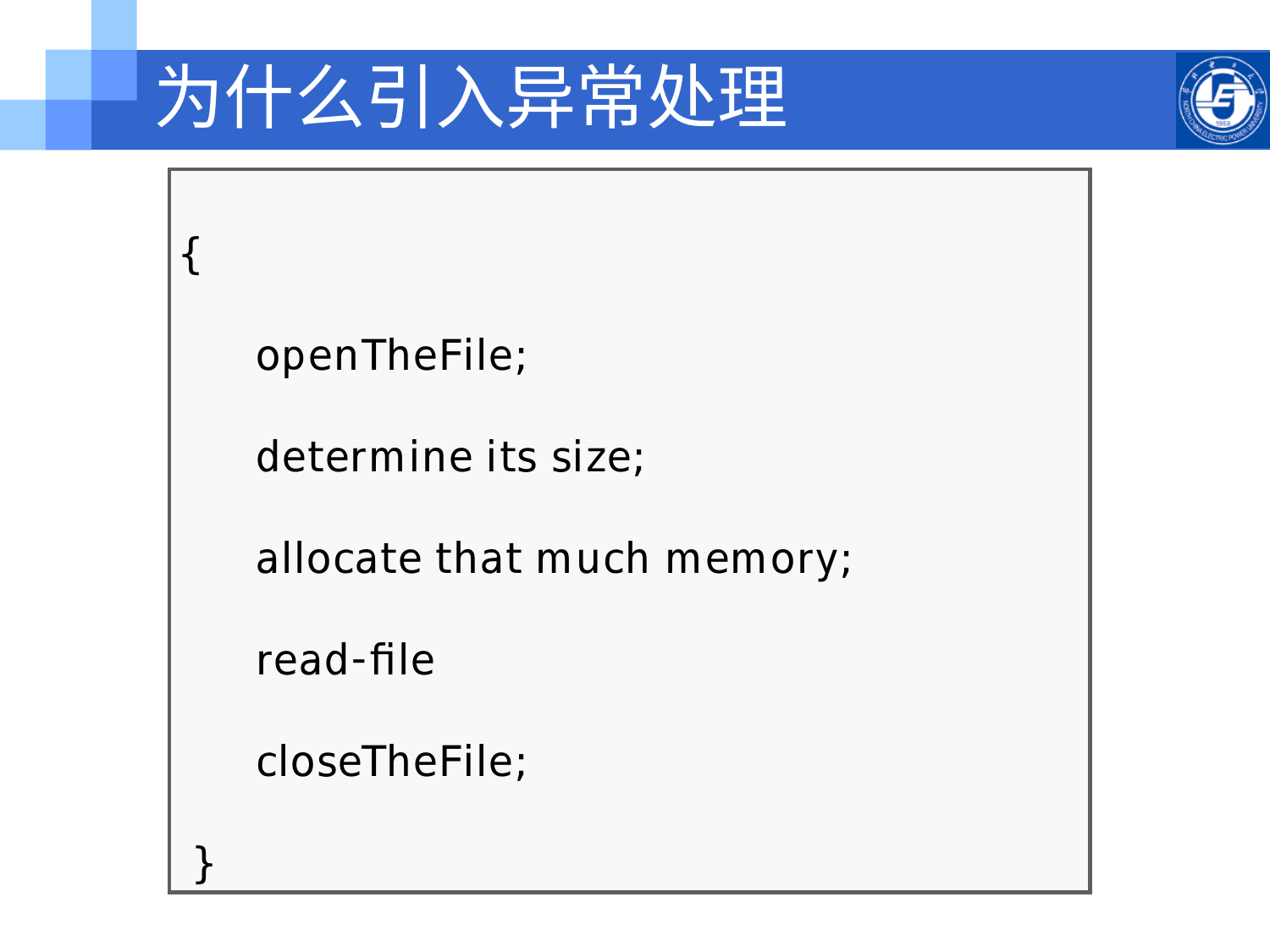

为什么引入异常处理
{
      openTheFile;
      determine its size;
      allocate that much memory;
      read-file
      closeTheFile;
 }